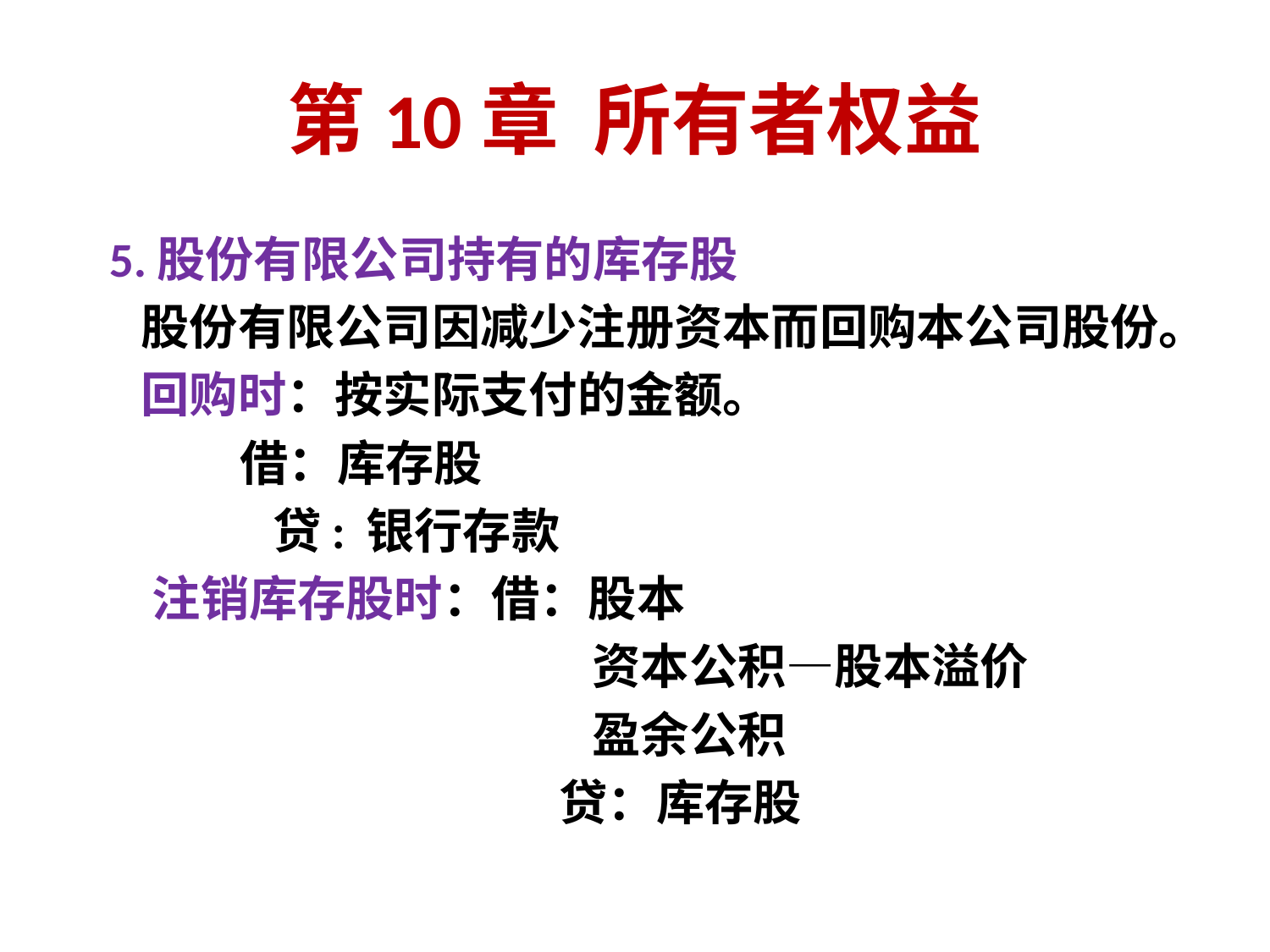

# 第10章  所有者权益
   5.股份有限公司持有的库存股
     股份有限公司因减少注册资本而回购本公司股份。
     回购时：按实际支付的金额。
              借：库存股
                 贷: 银行存款
      注销库存股时：借：股本
                                              资本公积—股本溢价
                                              盈余公积
                                           贷：库存股